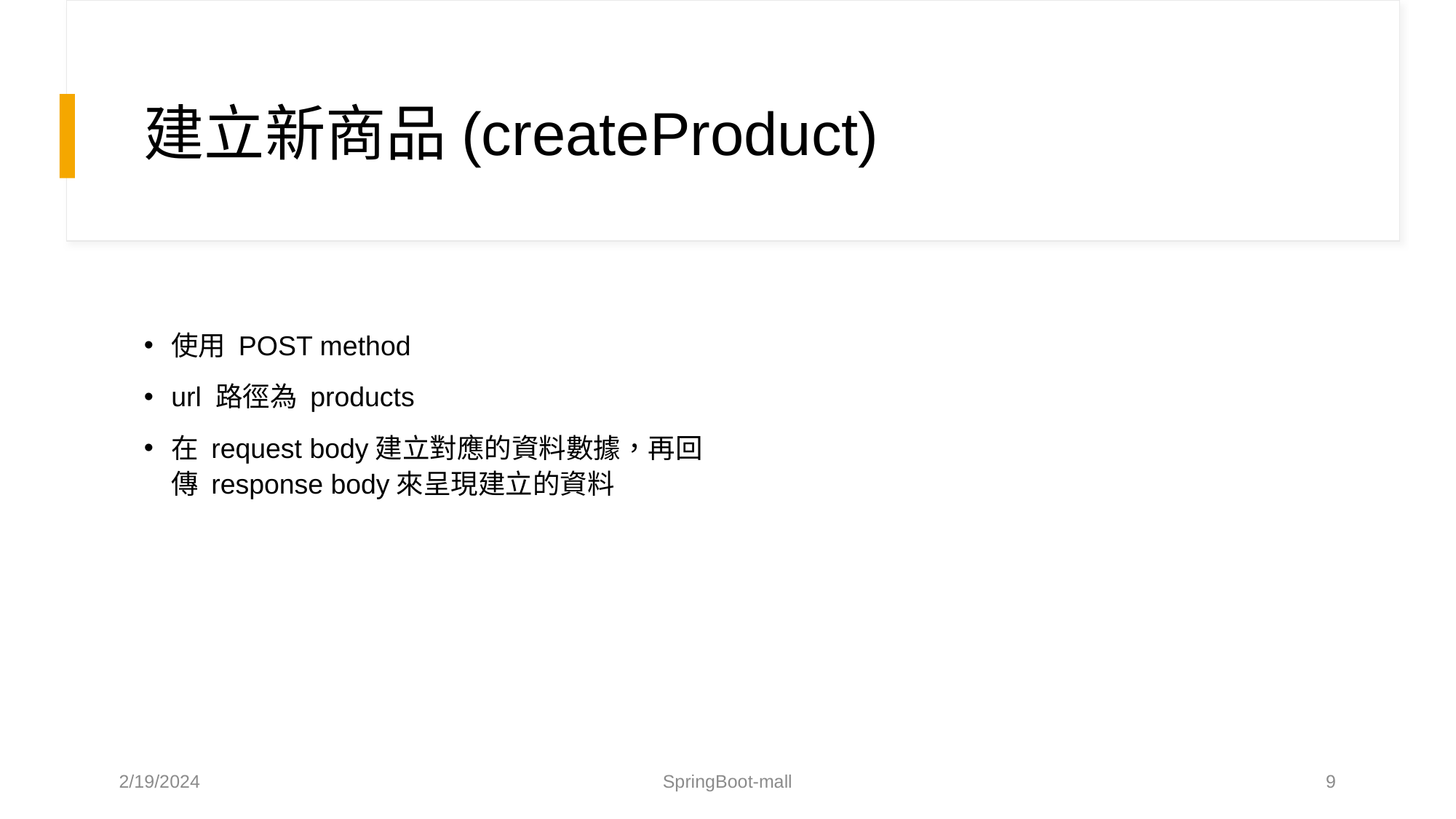

# 建立新商品(createProduct)
使用 POST method
url 路徑為 products
在 request body建立對應的資料數據，再回傳 response body來呈現建立的資料

2/19/2024
SpringBoot-mall
9